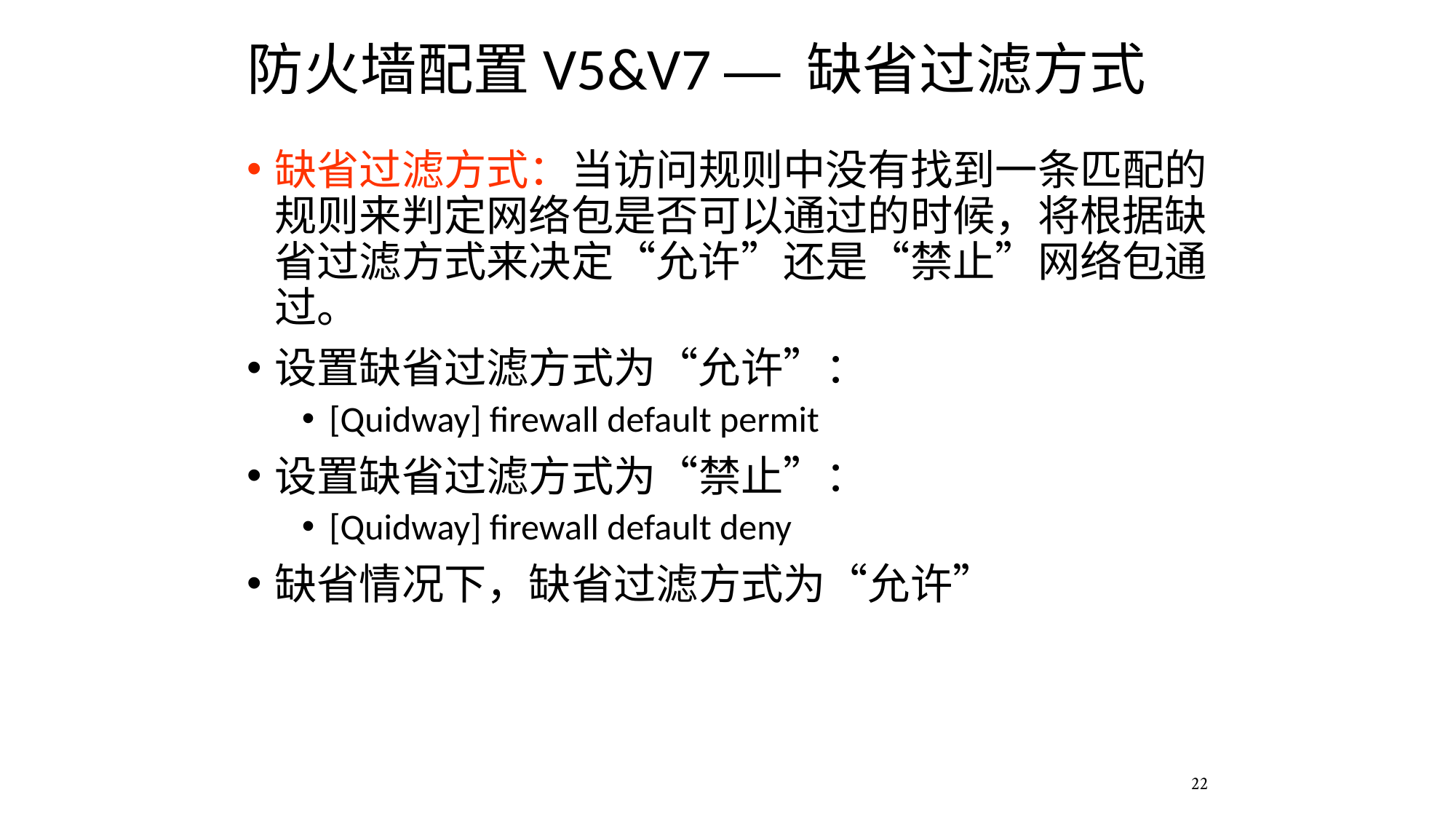

# 防火墙配置V5&V7 — 缺省过滤方式
缺省过滤方式：当访问规则中没有找到一条匹配的规则来判定网络包是否可以通过的时候，将根据缺省过滤方式来决定“允许”还是“禁止”网络包通过。
设置缺省过滤方式为“允许”：
[Quidway] firewall default permit
设置缺省过滤方式为“禁止”：
[Quidway] firewall default deny
缺省情况下，缺省过滤方式为“允许”
22